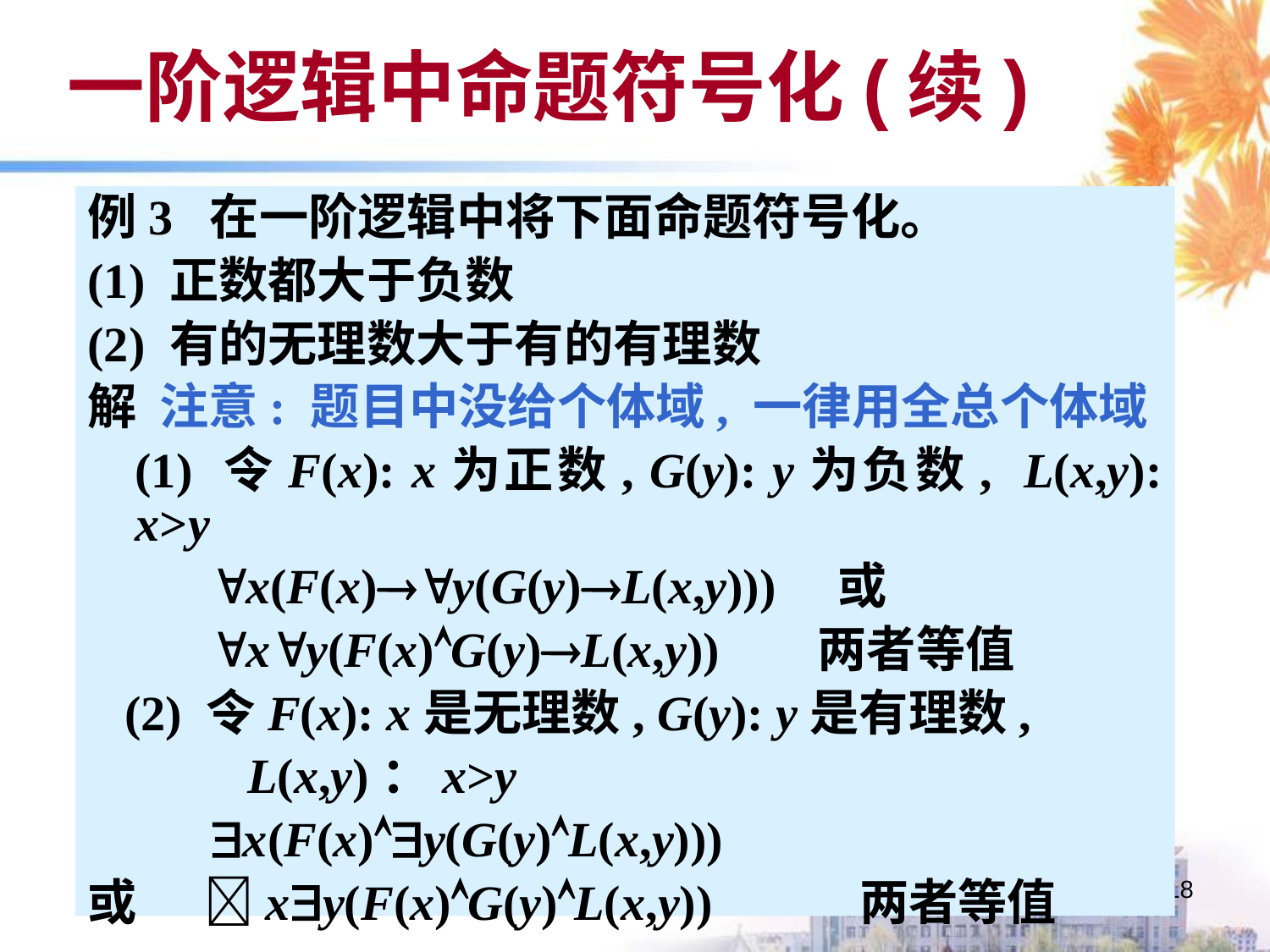

# 一阶逻辑中命题符号化(续)
例3  在一阶逻辑中将下面命题符号化。
(1) 正数都大于负数
(2) 有的无理数大于有的有理数
解  注意: 题目中没给个体域, 一律用全总个体域
   (1) 令F(x): x为正数, G(y): y为负数,  L(x,y): x>y
          ∀x(F(x)→∀y(G(y)→L(x,y)))    或
          ∀x∀y(F(x)∧G(y)→L(x,y))       两者等值
   (2) 令F(x): x是无理数, G(y): y是有理数,
             L(x,y)：x>y
          ∃x(F(x)∧∃y(G(y)∧L(x,y)))
或      ∃x∃y(F(x)∧G(y)∧L(x,y))           两者等值
18